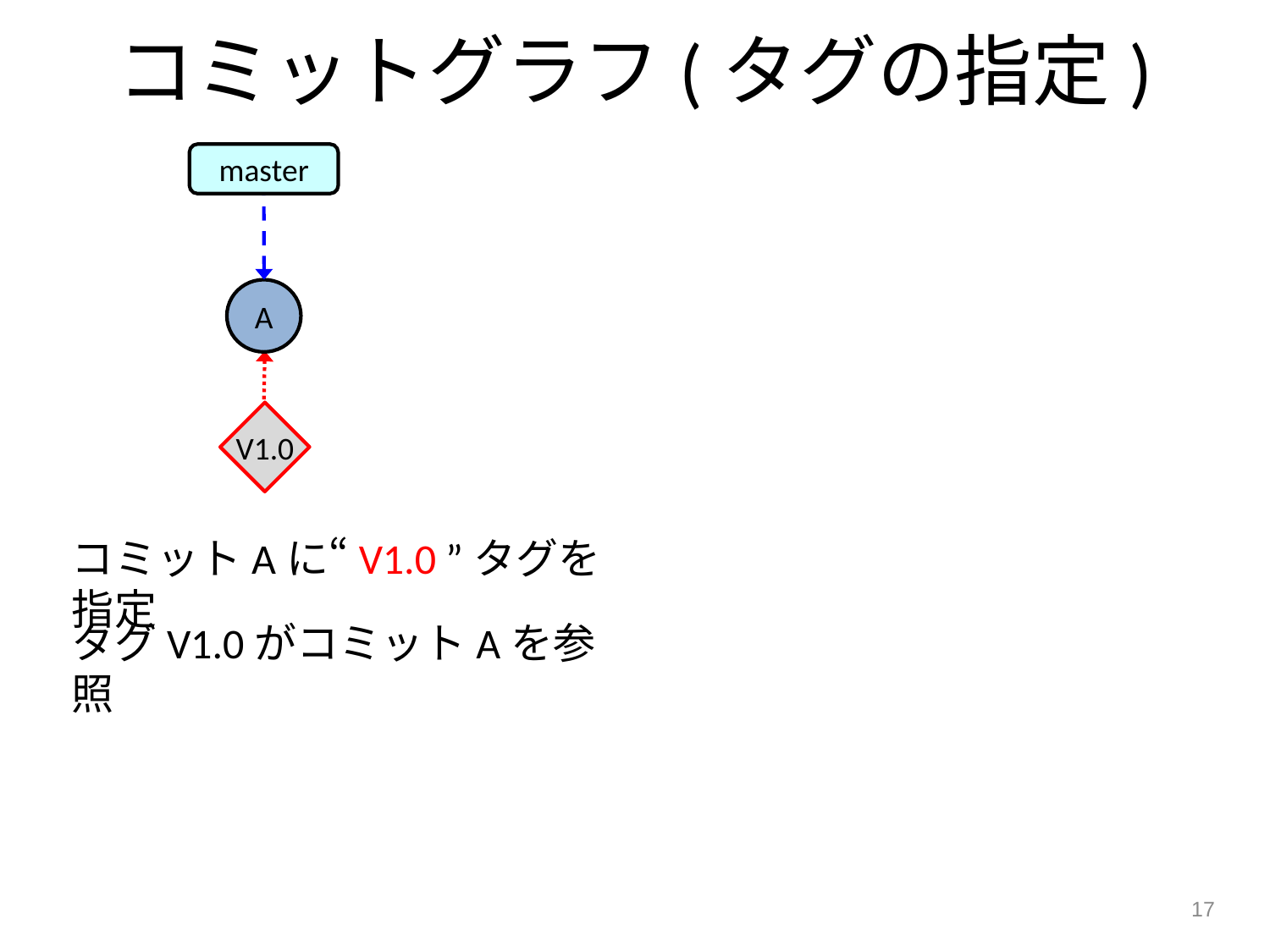

コミットグラフ(タグの指定)
master
A

V1.0
コミットAに“V1.0 ”タグを指定
タグV1.0がコミットAを参照
17